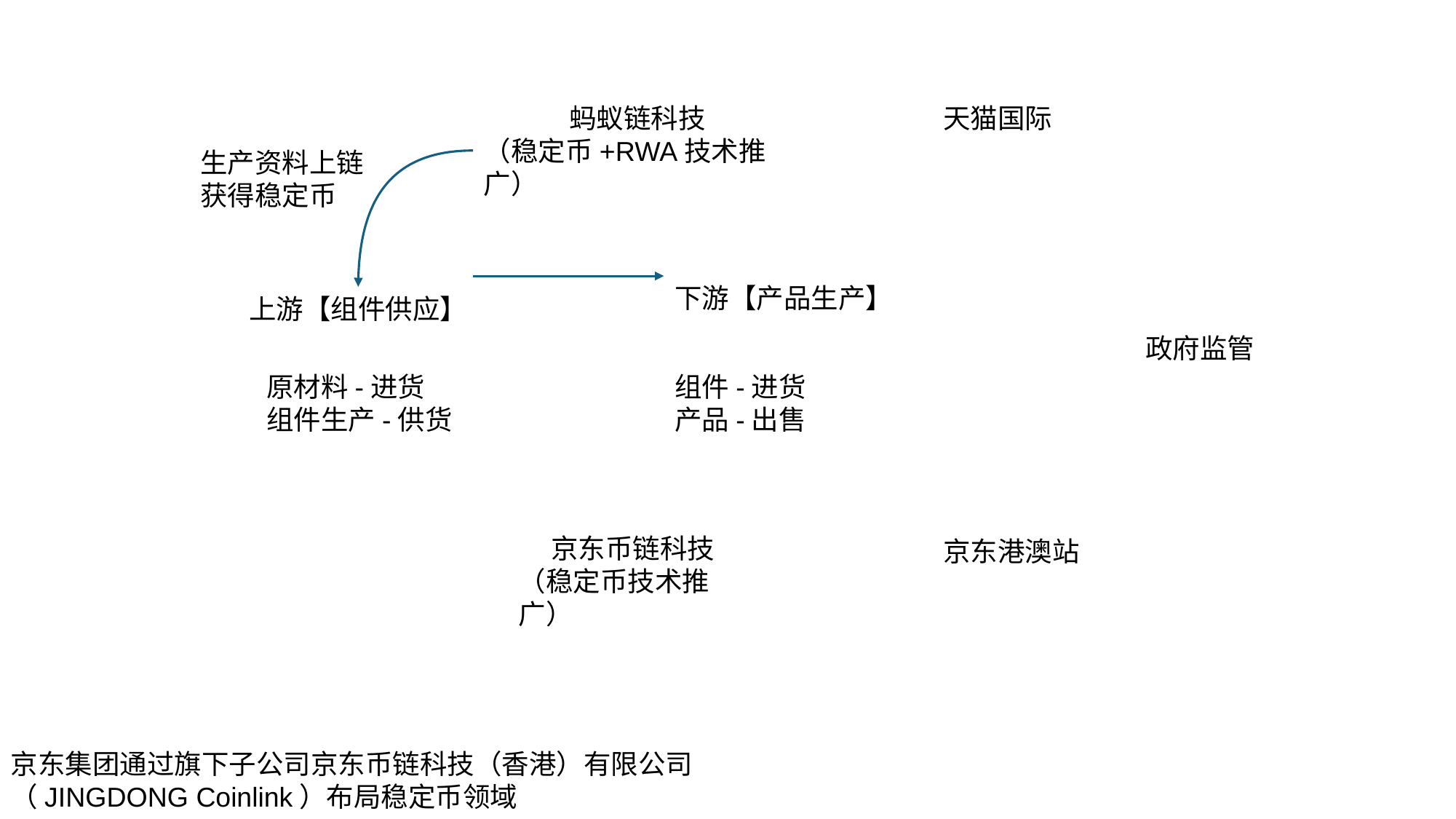

蚂蚁链科技
（稳定币+RWA技术推广）
天猫国际
生产资料上链
获得稳定币
下游【产品生产】
上游【组件供应】
政府监管
组件-进货
产品-出售
原材料-进货
组件生产-供货
京东币链科技
（稳定币技术推广）
京东港澳站
京东集团通过旗下子公司京东币链科技（香港）有限公司（JINGDONG Coinlink）布局稳定币领域